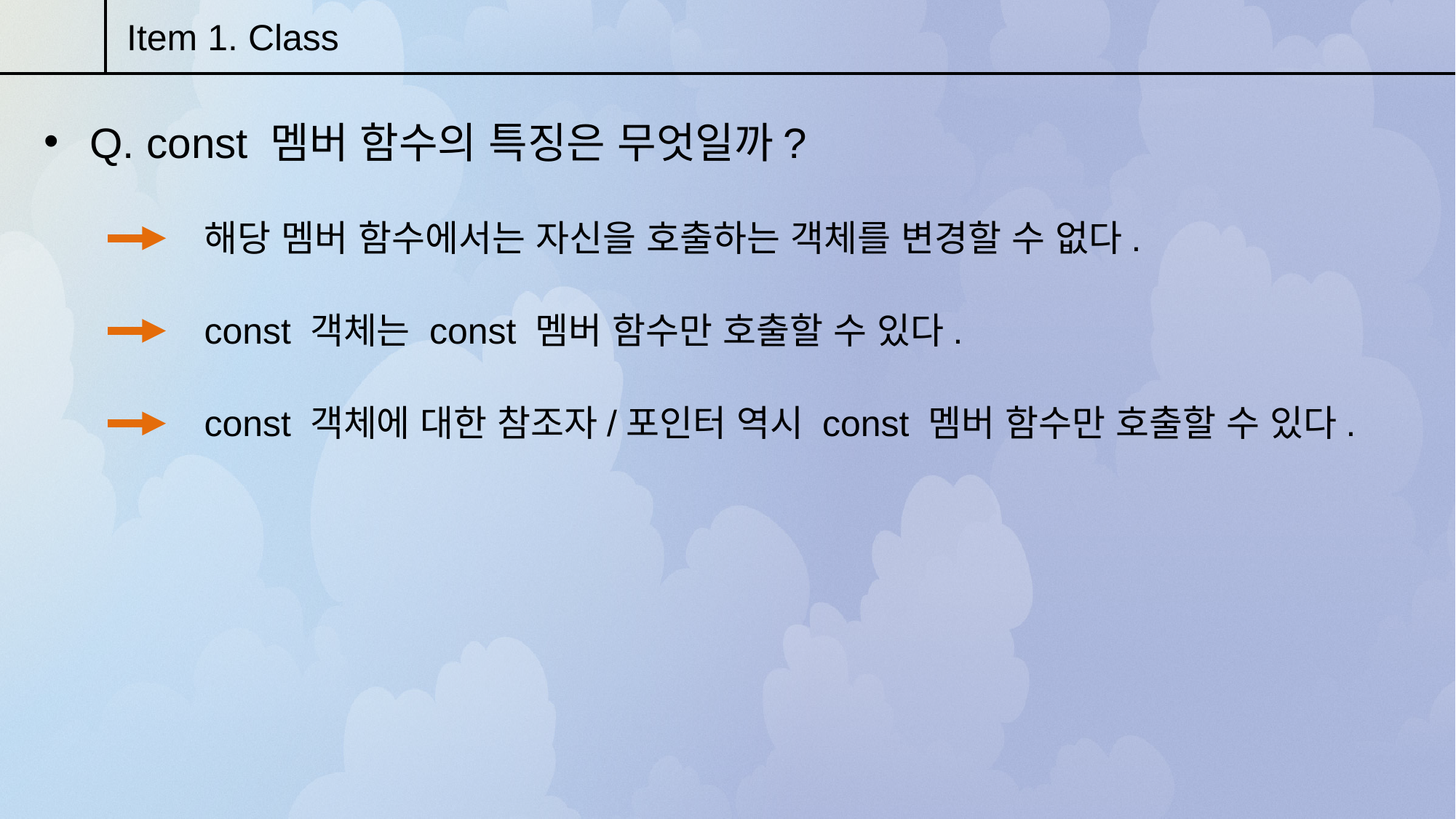

Item 1. Class
 Q. const 멤버 함수의 특징은 무엇일까?
해당 멤버 함수에서는 자신을 호출하는 객체를 변경할 수 없다.
const 객체는 const 멤버 함수만 호출할 수 있다.
const 객체에 대한 참조자/포인터 역시 const 멤버 함수만 호출할 수 있다.